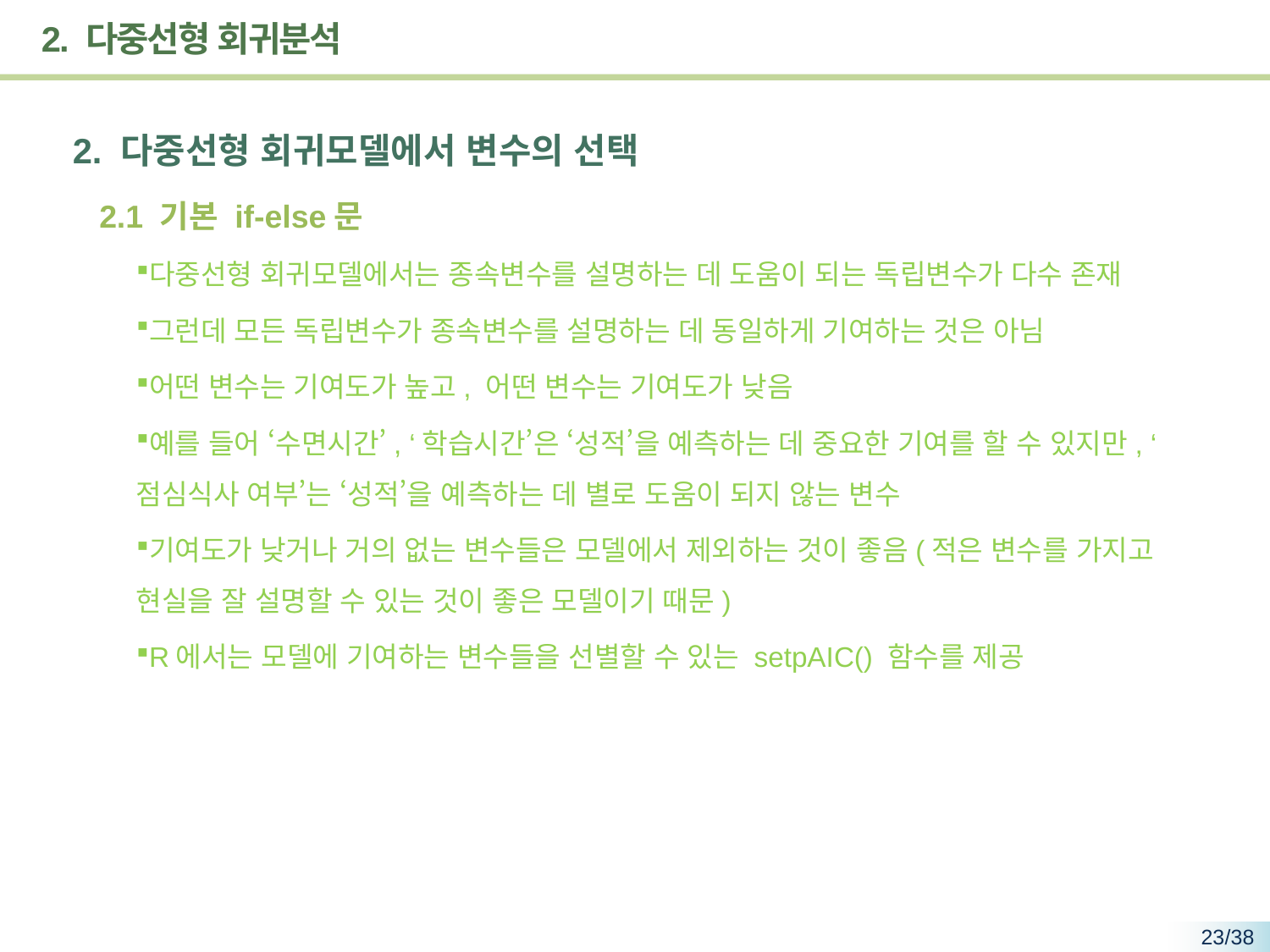

# 2. 다중선형 회귀분석
2. 다중선형 회귀모델에서 변수의 선택
   2.1 기본 if-else문
다중선형 회귀모델에서는 종속변수를 설명하는 데 도움이 되는 독립변수가 다수 존재
그런데 모든 독립변수가 종속변수를 설명하는 데 동일하게 기여하는 것은 아님
어떤 변수는 기여도가 높고, 어떤 변수는 기여도가 낮음
예를 들어 ‘수면시간’, ‘학습시간’은 ‘성적’을 예측하는 데 중요한 기여를 할 수 있지만, ‘점심식사 여부’는 ‘성적’을 예측하는 데 별로 도움이 되지 않는 변수
기여도가 낮거나 거의 없는 변수들은 모델에서 제외하는 것이 좋음(적은 변수를 가지고 현실을 잘 설명할 수 있는 것이 좋은 모델이기 때문)
R에서는 모델에 기여하는 변수들을 선별할 수 있는 setpAIC() 함수를 제공